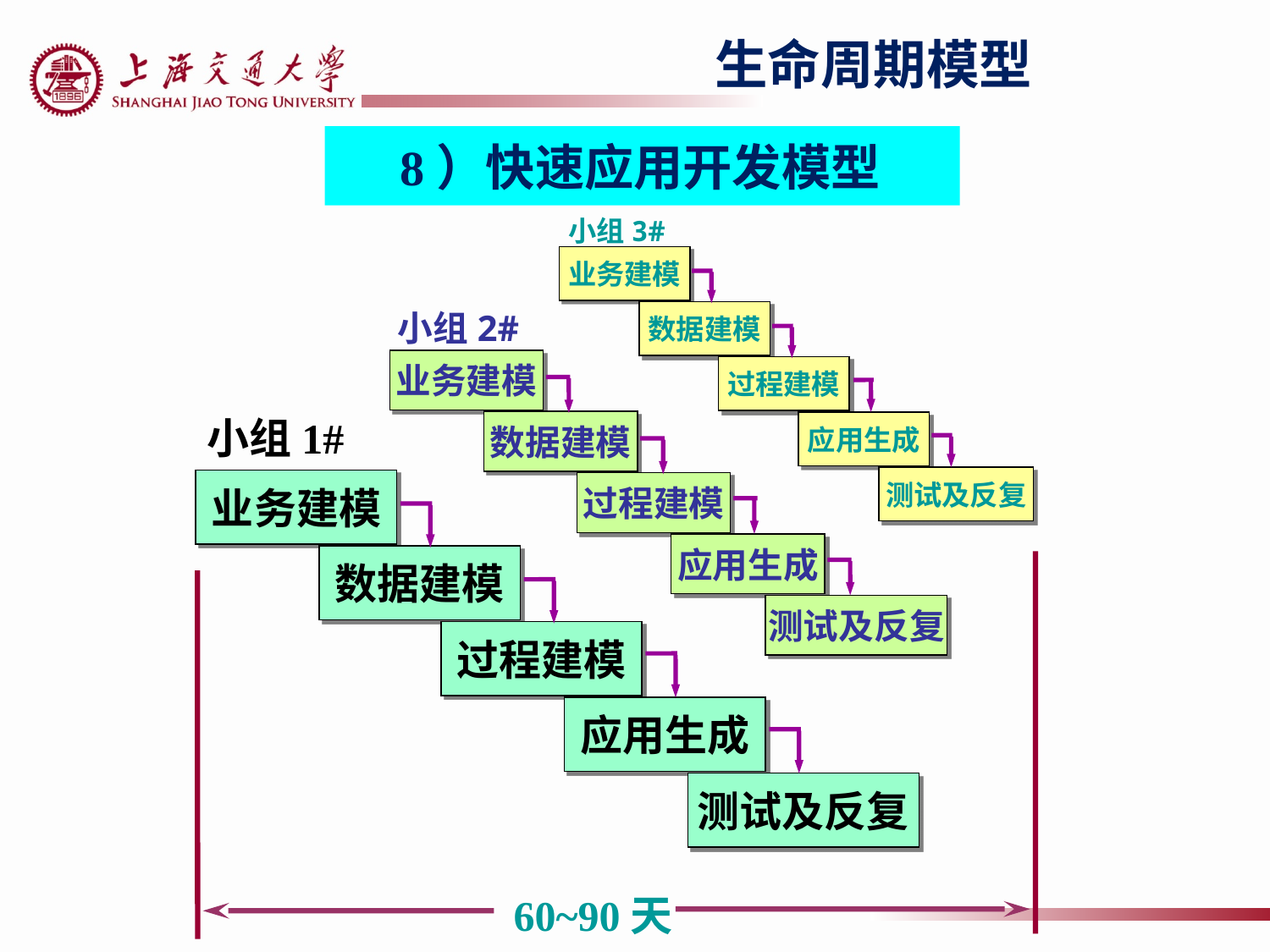

生命周期模型
8）快速应用开发模型
小组3#
业务建模

数据建模

过程建模

应用生成

测试及反复
小组2#
业务建模

数据建模

过程建模

应用生成

测试及反复
小组1#
业务建模

数据建模

过程建模

应用生成

测试及反复

60~90天